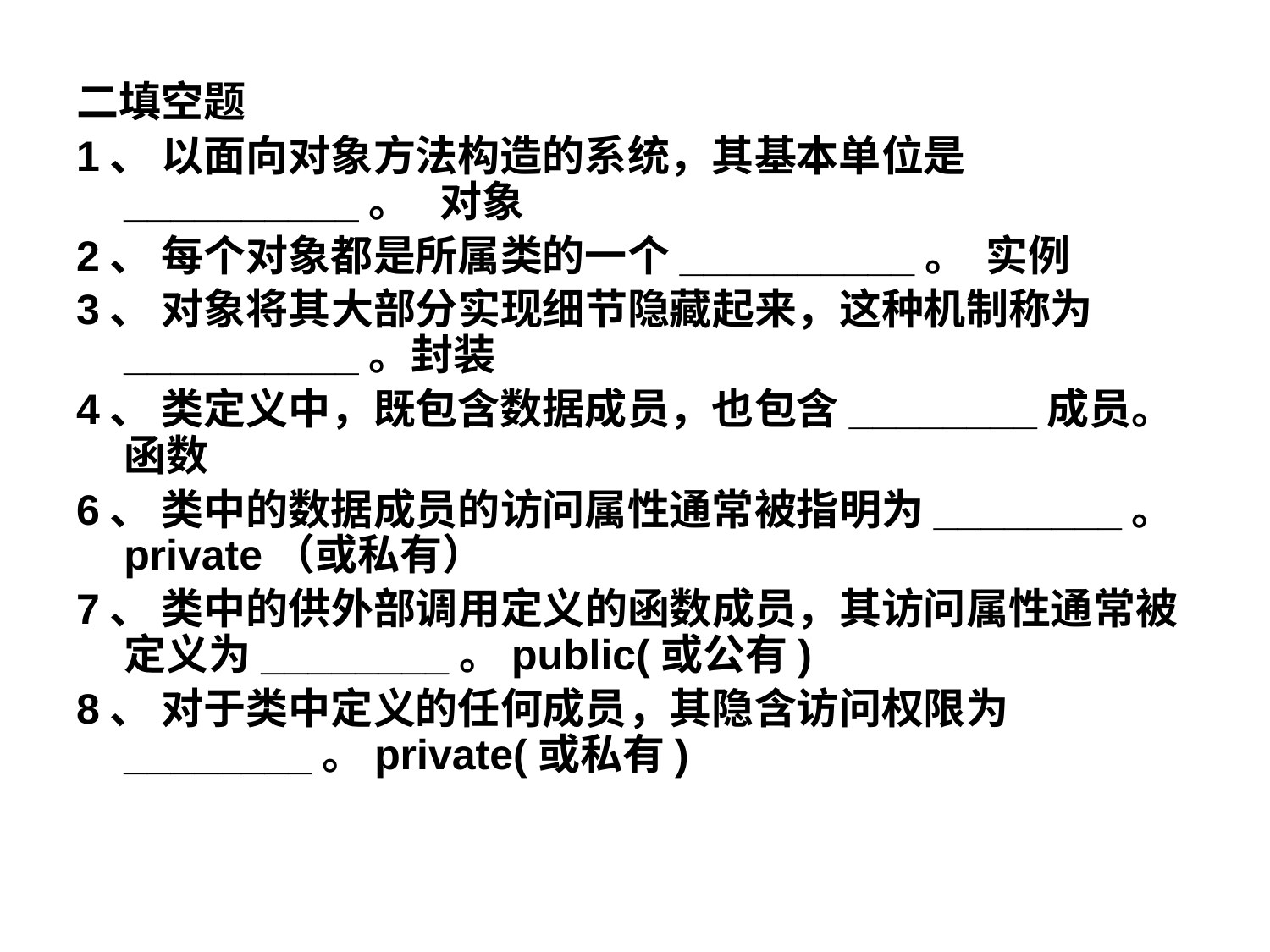

二填空题
1、 以面向对象方法构造的系统，其基本单位是__________。   对象
2、 每个对象都是所属类的一个__________。  实例
3、 对象将其大部分实现细节隐藏起来，这种机制称为__________。封装
4、 类定义中，既包含数据成员，也包含________成员。函数
6、 类中的数据成员的访问属性通常被指明为________。private（或私有）
7、 类中的供外部调用定义的函数成员，其访问属性通常被定义为________。public(或公有)
8、 对于类中定义的任何成员，其隐含访问权限为________。private(或私有)